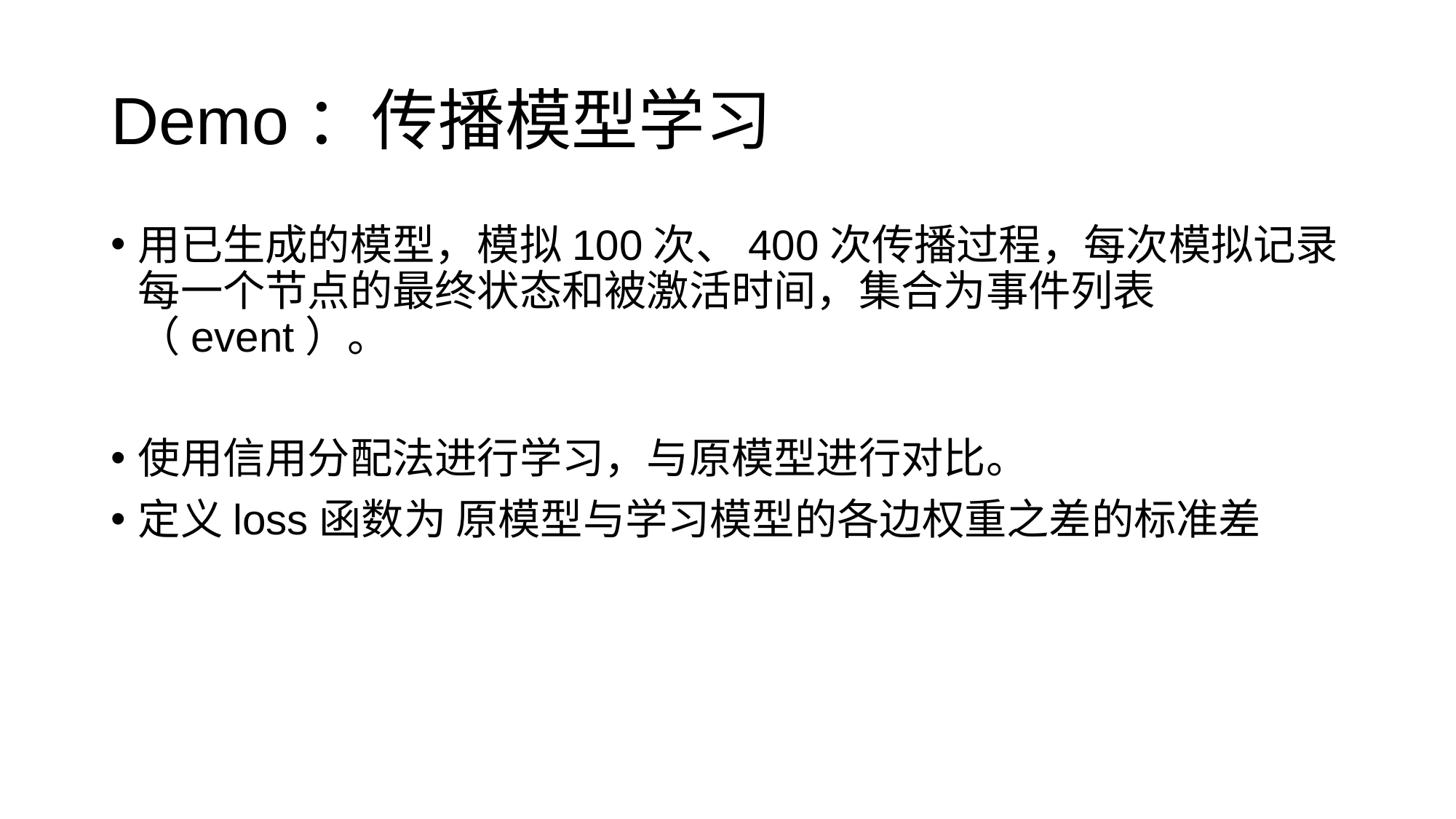

# Demo：传播模型学习
用已生成的模型，模拟100次、400次传播过程，每次模拟记录每一个节点的最终状态和被激活时间，集合为事件列表（event）。

使用信用分配法进行学习，与原模型进行对比。
定义loss函数为 原模型与学习模型的各边权重之差的标准差